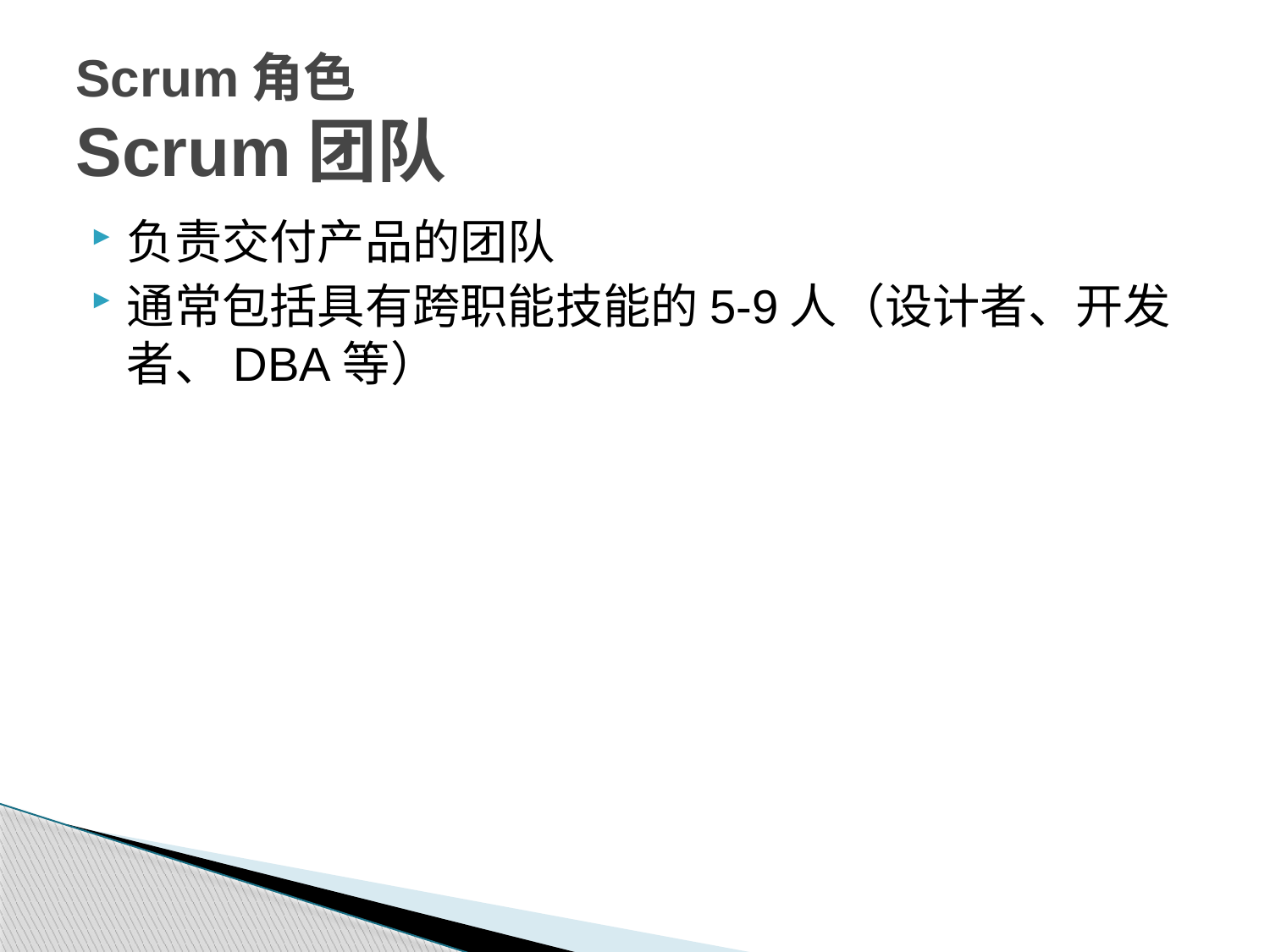

# Scrum角色 Scrum团队
负责交付产品的团队
通常包括具有跨职能技能的5-9人（设计者、开发者、DBA等）